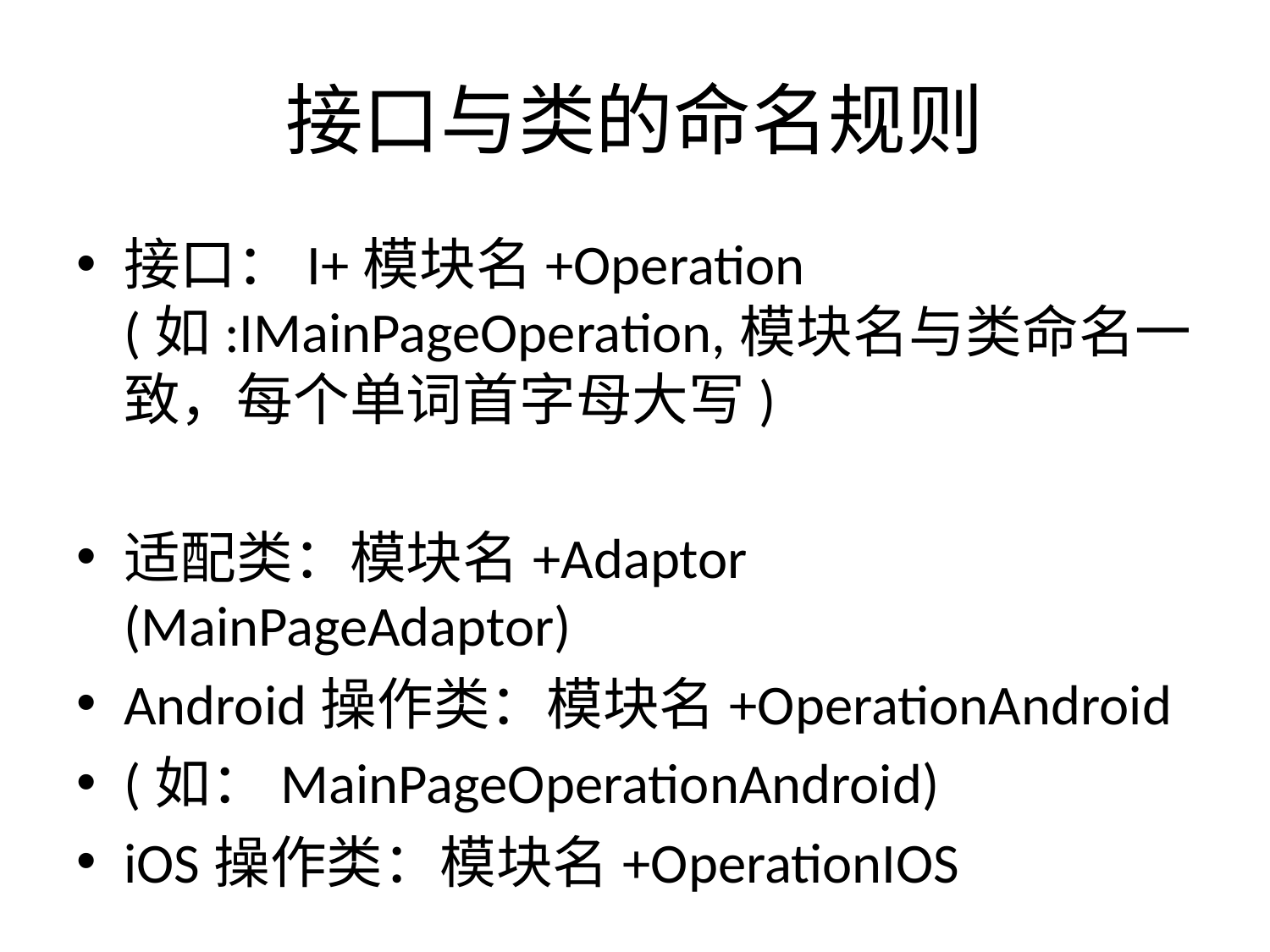

# 接口与类的命名规则
接口：I+模块名+Operation (如:IMainPageOperation,模块名与类命名一致，每个单词首字母大写)

适配类：模块名+Adaptor  (MainPageAdaptor)
Android操作类：模块名+OperationAndroid
(如：MainPageOperationAndroid)
iOS操作类：模块名+OperationIOS